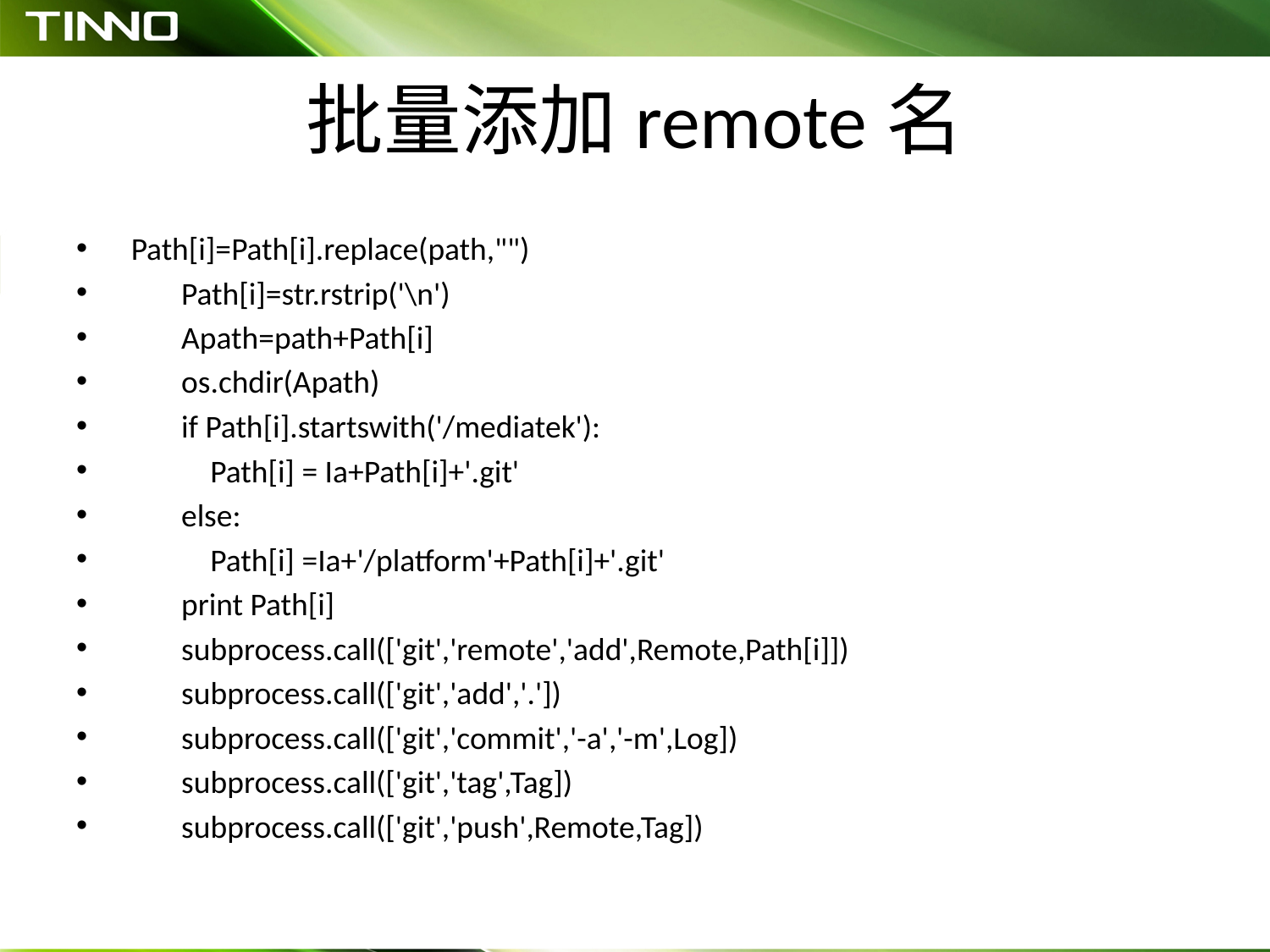

# 批量添加remote名
 Path[i]=Path[i].replace(path,"")
        Path[i]=str.rstrip('\n')
        Apath=path+Path[i]
        os.chdir(Apath)
        if Path[i].startswith('/mediatek'):
            Path[i] = Ia+Path[i]+'.git'
        else:
            Path[i] =Ia+'/platform'+Path[i]+'.git'
        print Path[i]
        subprocess.call(['git','remote','add',Remote,Path[i]])
        subprocess.call(['git','add','.'])
        subprocess.call(['git','commit','-a','-m',Log])
        subprocess.call(['git','tag',Tag])
        subprocess.call(['git','push',Remote,Tag])